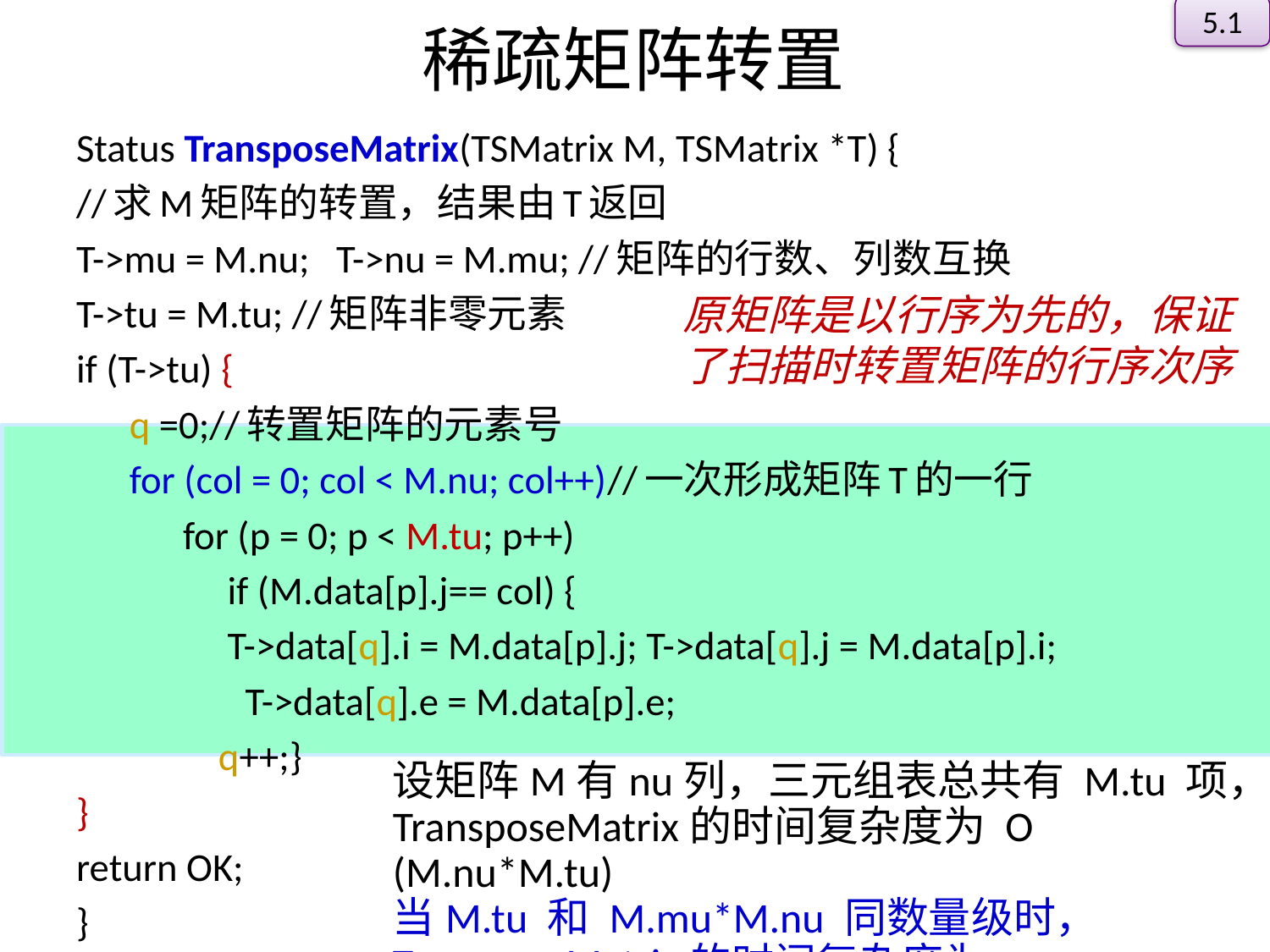

# 稀疏矩阵转置
5.1
Status TransposeMatrix(TSMatrix M, TSMatrix *T) {
//求M矩阵的转置，结果由T返回
T->mu = M.nu;   T->nu = M.mu; //矩阵的行数、列数互换
T->tu = M.tu; //矩阵非零元素
if (T->tu) {
      q =0;//转置矩阵的元素号
      for (col = 0; col < M.nu; col++)//一次形成矩阵T的一行
      	  for (p = 0; p < M.tu; p++)
                 if (M.data[p].j== col) {
	       T->data[q].i = M.data[p].j; T->data[q].j = M.data[p].i;
                   T->data[q].e = M.data[p].e;
 	      q++;}
}
return OK;
}
原矩阵是以行序为先的，保证了扫描时转置矩阵的行序次序

设矩阵M有nu列，三元组表总共有 M.tu 项，
TransposeMatrix的时间复杂度为 O (M.nu*M.tu)
当M.tu 和 M.mu*M.nu 同数量级时，
TransposeMatrix的时间复杂度为O(M.mu*M.nu2)